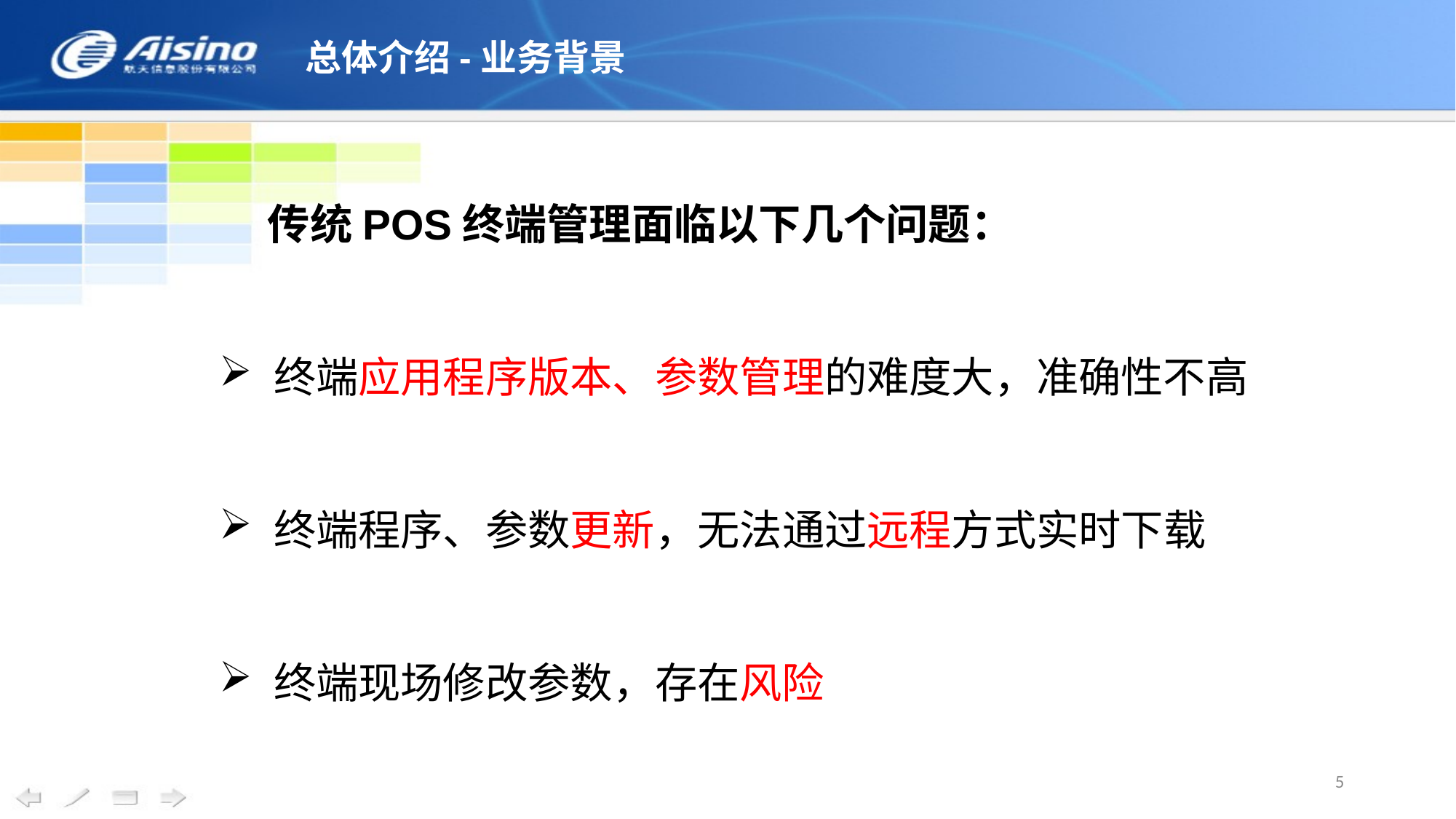

总体介绍-业务背景
    传统POS终端管理面临以下几个问题：

终端应用程序版本、参数管理的难度大，准确性不高

终端程序、参数更新，无法通过远程方式实时下载

终端现场修改参数，存在风险
5